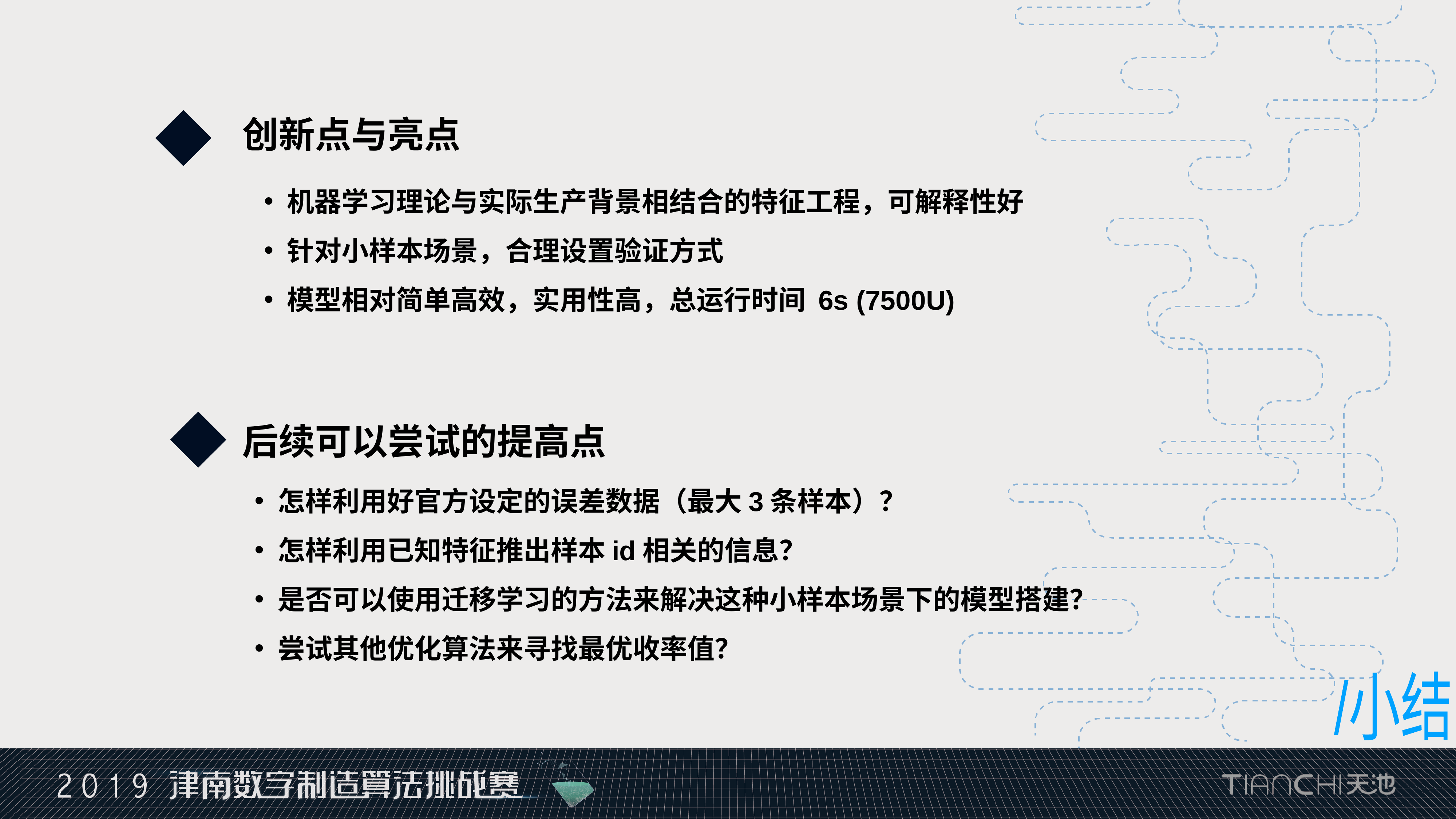

创新点与亮点
 机器学习理论与实际生产背景相结合的特征工程，可解释性好
 针对小样本场景，合理设置验证方式
 模型相对简单高效，实用性高，总运行时间 6s (7500U)

后续可以尝试的提高点
 怎样利用好官方设定的误差数据（最大3条样本）？
 怎样利用已知特征推出样本id相关的信息？
 是否可以使用迁移学习的方法来解决这种小样本场景下的模型搭建？
 尝试其他优化算法来寻找最优收率值？
/小结